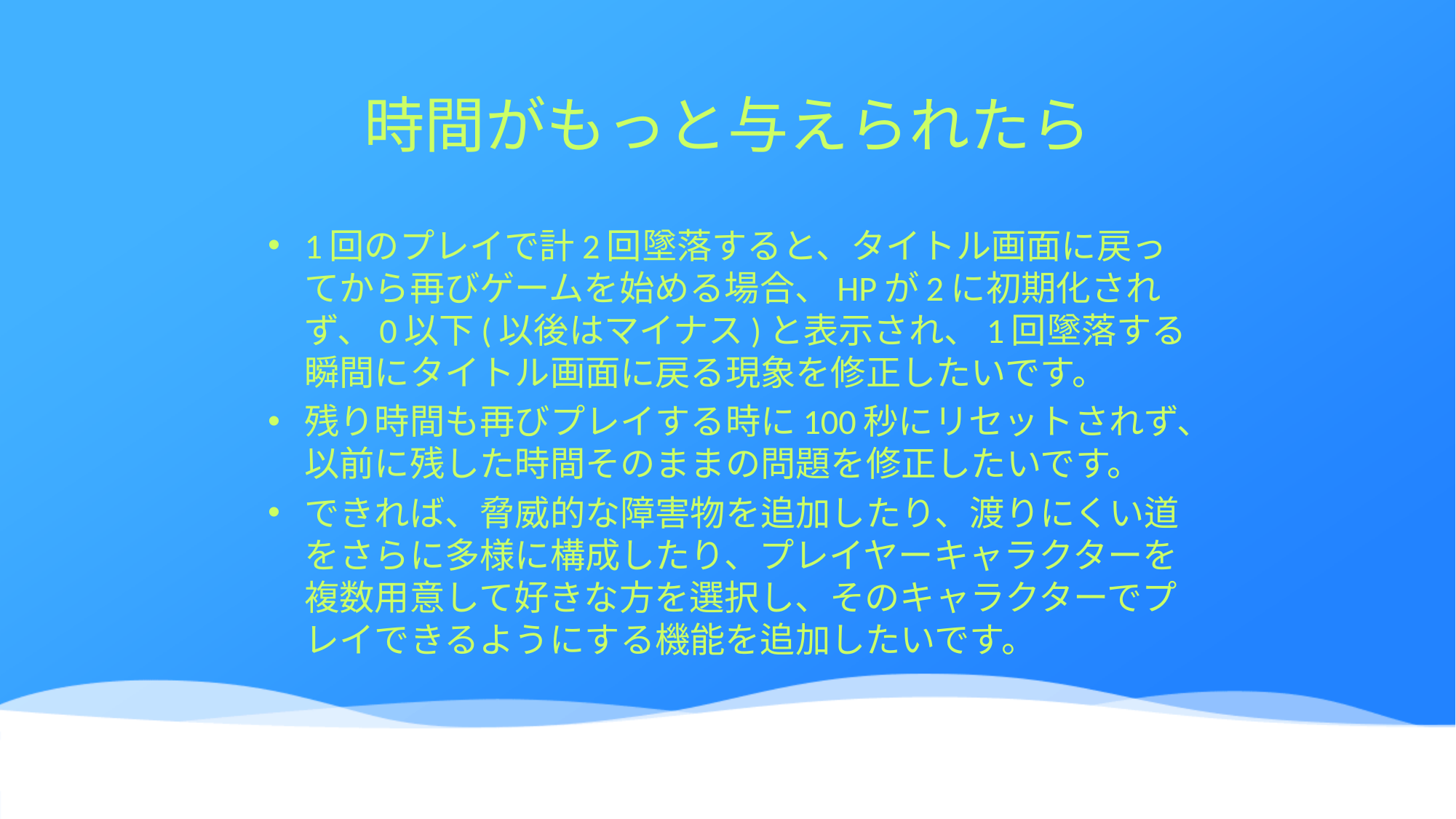

# 時間がもっと与えられたら
1回のプレイで計2回墜落すると、タイトル画面に戻ってから再びゲームを始める場合、HPが2に初期化されず、0以下(以後はマイナス)と表示され、1回墜落する瞬間にタイトル画面に戻る現象を修正したいです。
残り時間も再びプレイする時に100秒にリセットされず、以前に残した時間そのままの問題を修正したいです。
できれば、脅威的な障害物を追加したり、渡りにくい道をさらに多様に構成したり、プレイヤーキャラクターを複数用意して好きな方を選択し、そのキャラクターでプレイできるようにする機能を追加したいです。